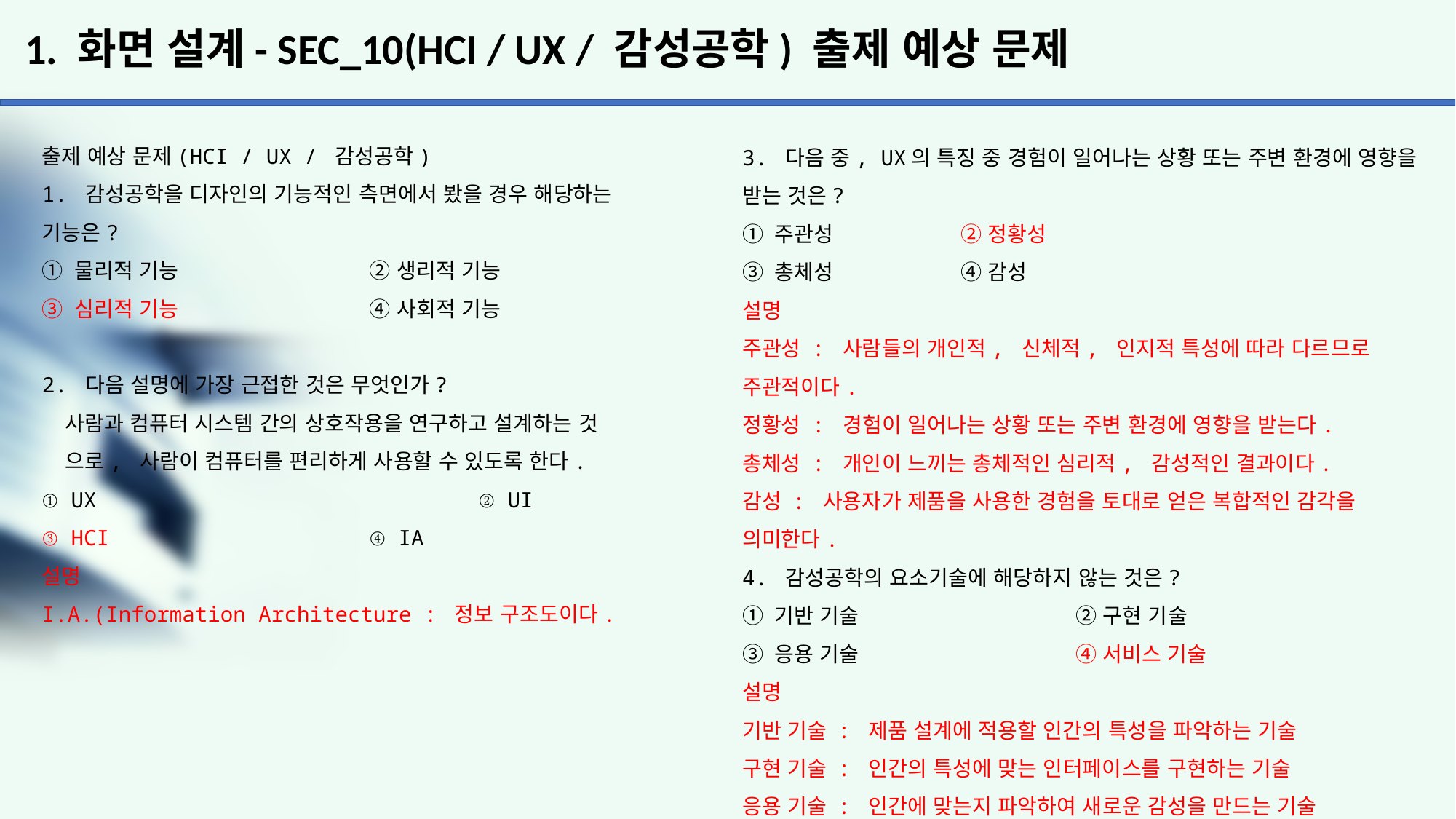

# 1. 화면 설계- SEC_10(HCI / UX / 감성공학) 출제 예상 문제
출제 예상 문제(HCI / UX / 감성공학)
1. 감성공학을 디자인의 기능적인 측면에서 봤을 경우 해당하는
기능은?
① 물리적 기능		② 생리적 기능
③ 심리적 기능 		④ 사회적 기능

2. 다음 설명에 가장 근접한 것은 무엇인가?
   사람과 컴퓨터 시스템 간의 상호작용을 연구하고 설계하는 것
   으로, 사람이 컴퓨터를 편리하게 사용할 수 있도록 한다.
① UX		 		② UI
③ HCI	 		④ IA
설명
I.A.(Information Architecture : 정보 구조도이다.
3. 다음 중, UX의 특징 중 경험이 일어나는 상황 또는 주변 환경에 영향을 받는 것은?
① 주관성		② 정황성
③ 총체성		④ 감성
설명
주관성 : 사람들의 개인적, 신체적, 인지적 특성에 따라 다르므로
주관적이다.
정황성 : 경험이 일어나는 상황 또는 주변 환경에 영향을 받는다.
총체성 : 개인이 느끼는 총체적인 심리적, 감성적인 결과이다.
감성 : 사용자가 제품을 사용한 경험을 토대로 얻은 복합적인 감각을
의미한다.
4. 감성공학의 요소기술에 해당하지 않는 것은?
① 기반 기술		 ② 구현 기술
③ 응용 기술		 ④ 서비스 기술
설명
기반 기술 : 제품 설계에 적용할 인간의 특성을 파악하는 기술
구현 기술 : 인간의 특성에 맞는 인터페이스를 구현하는 기술
응용 기술 : 인간에 맞는지 파악하여 새로운 감성을 만드는 기술